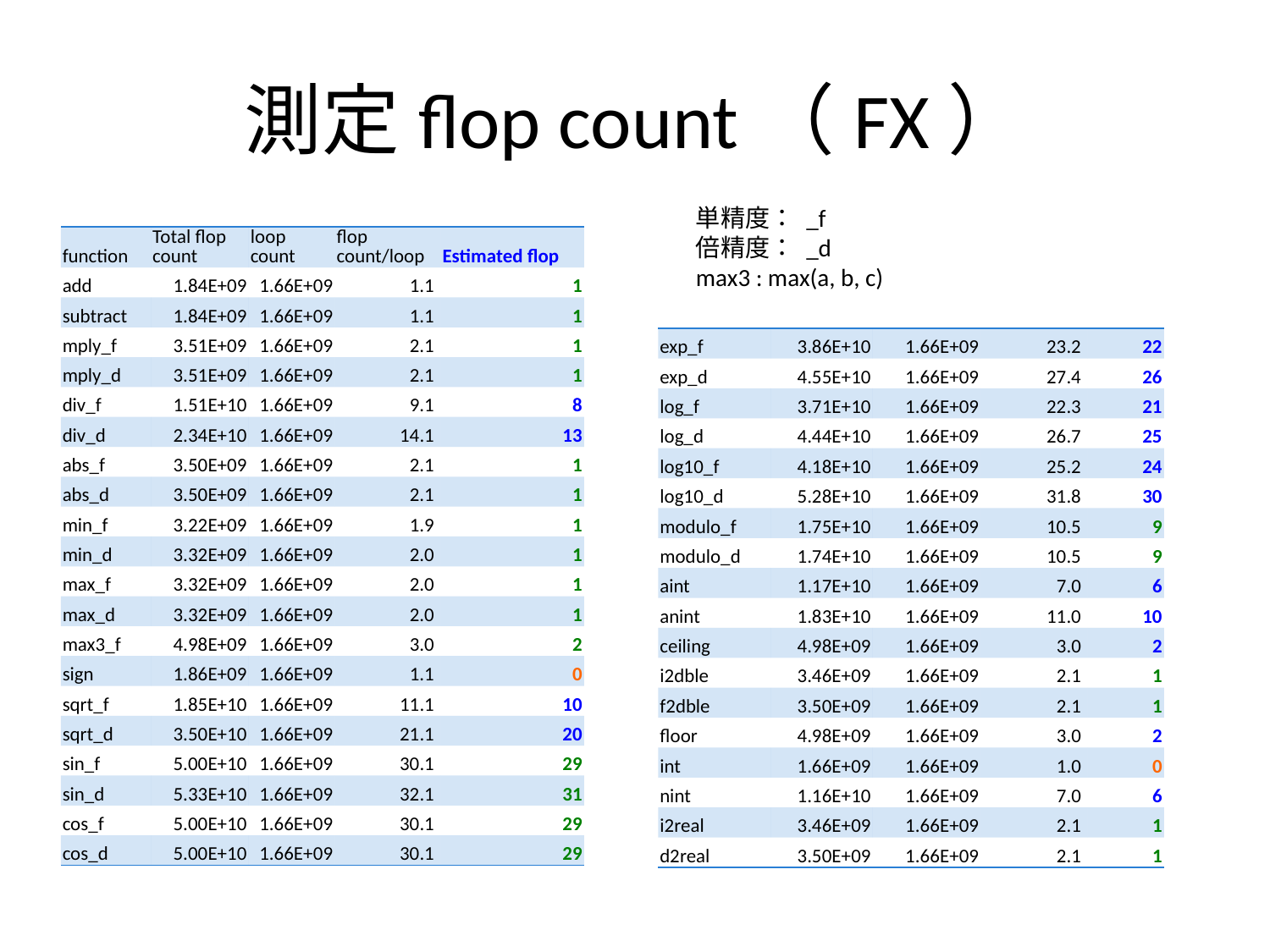

# 測定flop count（FX）
単精度： _f
倍精度： _d
max3 : max(a, b, c)
| function | Total flop count | loop count | flop count/loop | Estimated flop |
| --- | --- | --- | --- | --- |
| add | 1.84E+09 | 1.66E+09 | 1.1 | 1 |
| subtract | 1.84E+09 | 1.66E+09 | 1.1 | 1 |
| mply\_f | 3.51E+09 | 1.66E+09 | 2.1 | 1 |
| mply\_d | 3.51E+09 | 1.66E+09 | 2.1 | 1 |
| div\_f | 1.51E+10 | 1.66E+09 | 9.1 | 8 |
| div\_d | 2.34E+10 | 1.66E+09 | 14.1 | 13 |
| abs\_f | 3.50E+09 | 1.66E+09 | 2.1 | 1 |
| abs\_d | 3.50E+09 | 1.66E+09 | 2.1 | 1 |
| min\_f | 3.22E+09 | 1.66E+09 | 1.9 | 1 |
| min\_d | 3.32E+09 | 1.66E+09 | 2.0 | 1 |
| max\_f | 3.32E+09 | 1.66E+09 | 2.0 | 1 |
| max\_d | 3.32E+09 | 1.66E+09 | 2.0 | 1 |
| max3\_f | 4.98E+09 | 1.66E+09 | 3.0 | 2 |
| sign | 1.86E+09 | 1.66E+09 | 1.1 | 0 |
| sqrt\_f | 1.85E+10 | 1.66E+09 | 11.1 | 10 |
| sqrt\_d | 3.50E+10 | 1.66E+09 | 21.1 | 20 |
| sin\_f | 5.00E+10 | 1.66E+09 | 30.1 | 29 |
| sin\_d | 5.33E+10 | 1.66E+09 | 32.1 | 31 |
| cos\_f | 5.00E+10 | 1.66E+09 | 30.1 | 29 |
| cos\_d | 5.00E+10 | 1.66E+09 | 30.1 | 29 |
| exp\_f | 3.86E+10 | 1.66E+09 | 23.2 | 22 |
| --- | --- | --- | --- | --- |
| exp\_d | 4.55E+10 | 1.66E+09 | 27.4 | 26 |
| log\_f | 3.71E+10 | 1.66E+09 | 22.3 | 21 |
| log\_d | 4.44E+10 | 1.66E+09 | 26.7 | 25 |
| log10\_f | 4.18E+10 | 1.66E+09 | 25.2 | 24 |
| log10\_d | 5.28E+10 | 1.66E+09 | 31.8 | 30 |
| modulo\_f | 1.75E+10 | 1.66E+09 | 10.5 | 9 |
| modulo\_d | 1.74E+10 | 1.66E+09 | 10.5 | 9 |
| aint | 1.17E+10 | 1.66E+09 | 7.0 | 6 |
| anint | 1.83E+10 | 1.66E+09 | 11.0 | 10 |
| ceiling | 4.98E+09 | 1.66E+09 | 3.0 | 2 |
| i2dble | 3.46E+09 | 1.66E+09 | 2.1 | 1 |
| f2dble | 3.50E+09 | 1.66E+09 | 2.1 | 1 |
| floor | 4.98E+09 | 1.66E+09 | 3.0 | 2 |
| int | 1.66E+09 | 1.66E+09 | 1.0 | 0 |
| nint | 1.16E+10 | 1.66E+09 | 7.0 | 6 |
| i2real | 3.46E+09 | 1.66E+09 | 2.1 | 1 |
| d2real | 3.50E+09 | 1.66E+09 | 2.1 | 1 |